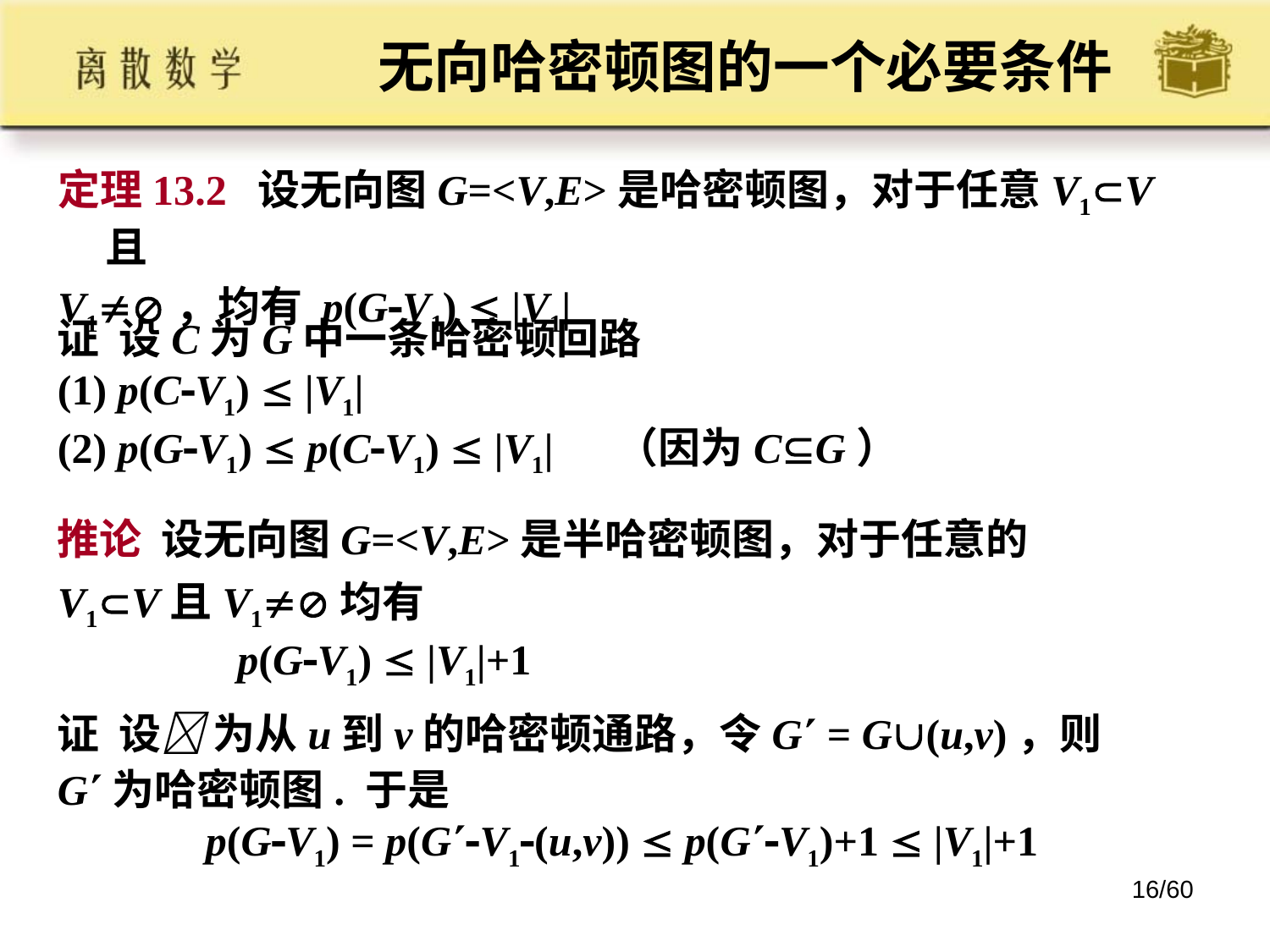

# 无向哈密顿图的一个必要条件
定理13.2  设无向图G=<V,E>是哈密顿图，对于任意V1⊂V且
V1≠∅，均有 p(G−V1) ≤ |V1|
证  设C为G中一条哈密顿回路
(1) p(C−V1) ≤ |V1|
(2) p(G−V1) ≤ p(C−V1) ≤ |V1|     （因为C⊆G）
推论  设无向图G=<V,E>是半哈密顿图，对于任意的V1⊂V且V1≠∅均有
                 p(G−V1) ≤ |V1|+1
证  设Γ 为从u到v的哈密顿通路，令G′ = G∪(u,v)，则G′为哈密顿图. 于是
              p(G−V1) = p(G′−V1−(u,v)) ≤ p(G′−V1)+1 ≤ |V1|+1
16/60